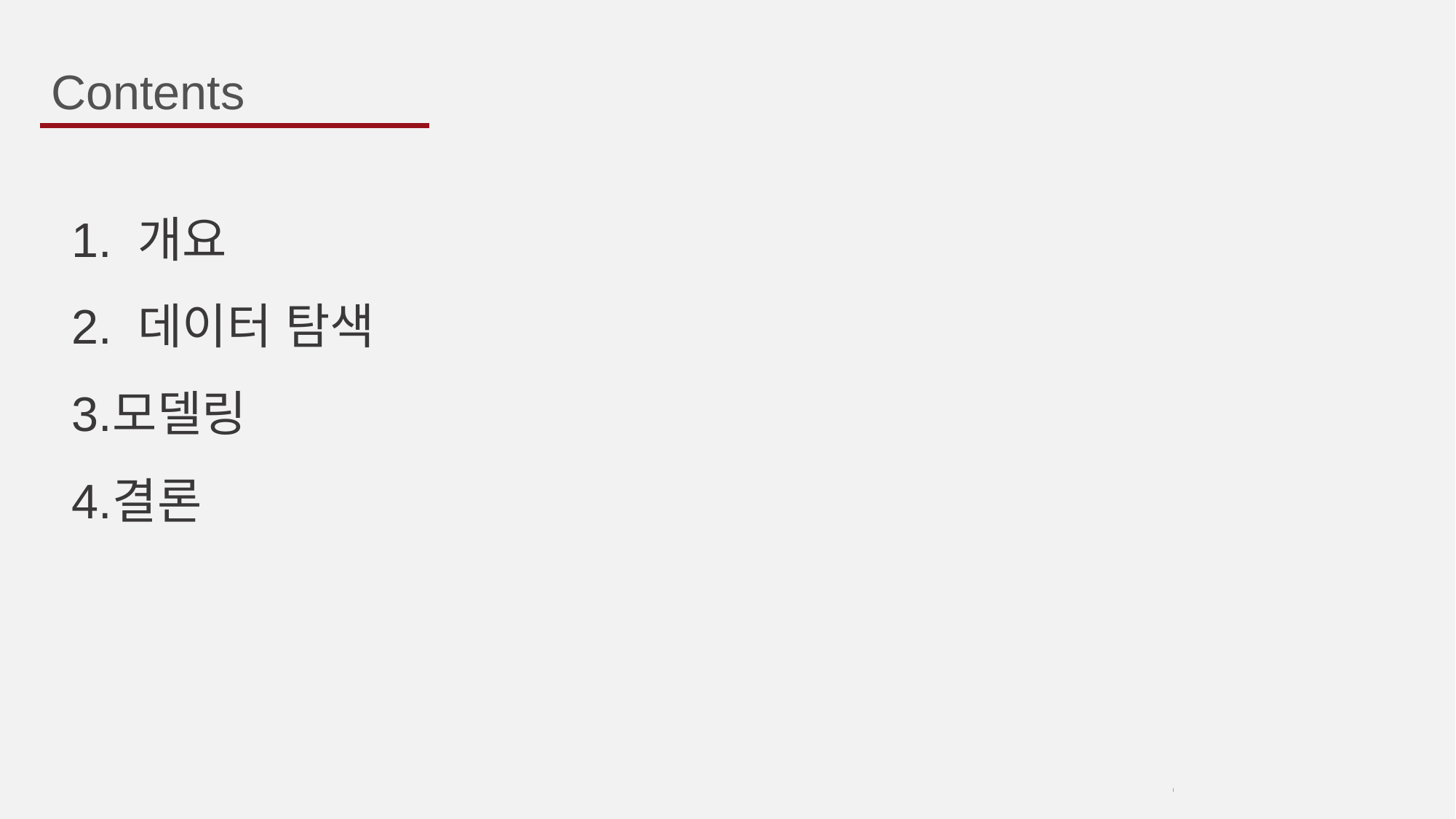

Contents
 개요
 데이터 탐색
모델링
결론

Copyrightⓒ. Saebyeol Yu. All Rights Reserved.